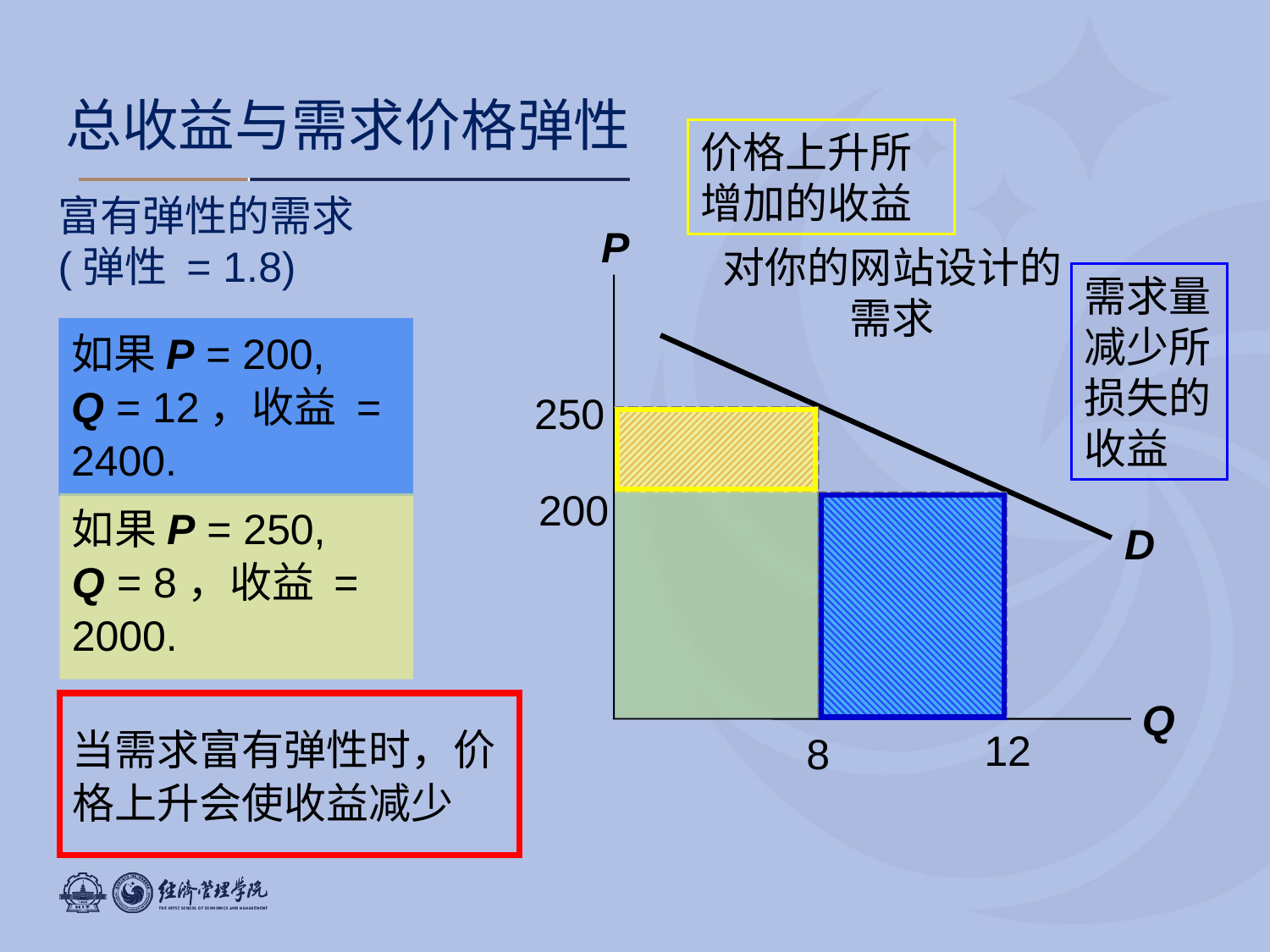

0
总收益与需求价格弹性
价格上升所增加的收益
富有弹性的需求
(弹性 = 1.8)
P

Q
对你的网站设计的需求
需求量减少所损失的收益
如果P = 200,
Q = 12，收益 = 2400.
200

12

D
250

8

如果P = 250,
Q = 8，收益 = 2000.

当需求富有弹性时，价格上升会使收益减少